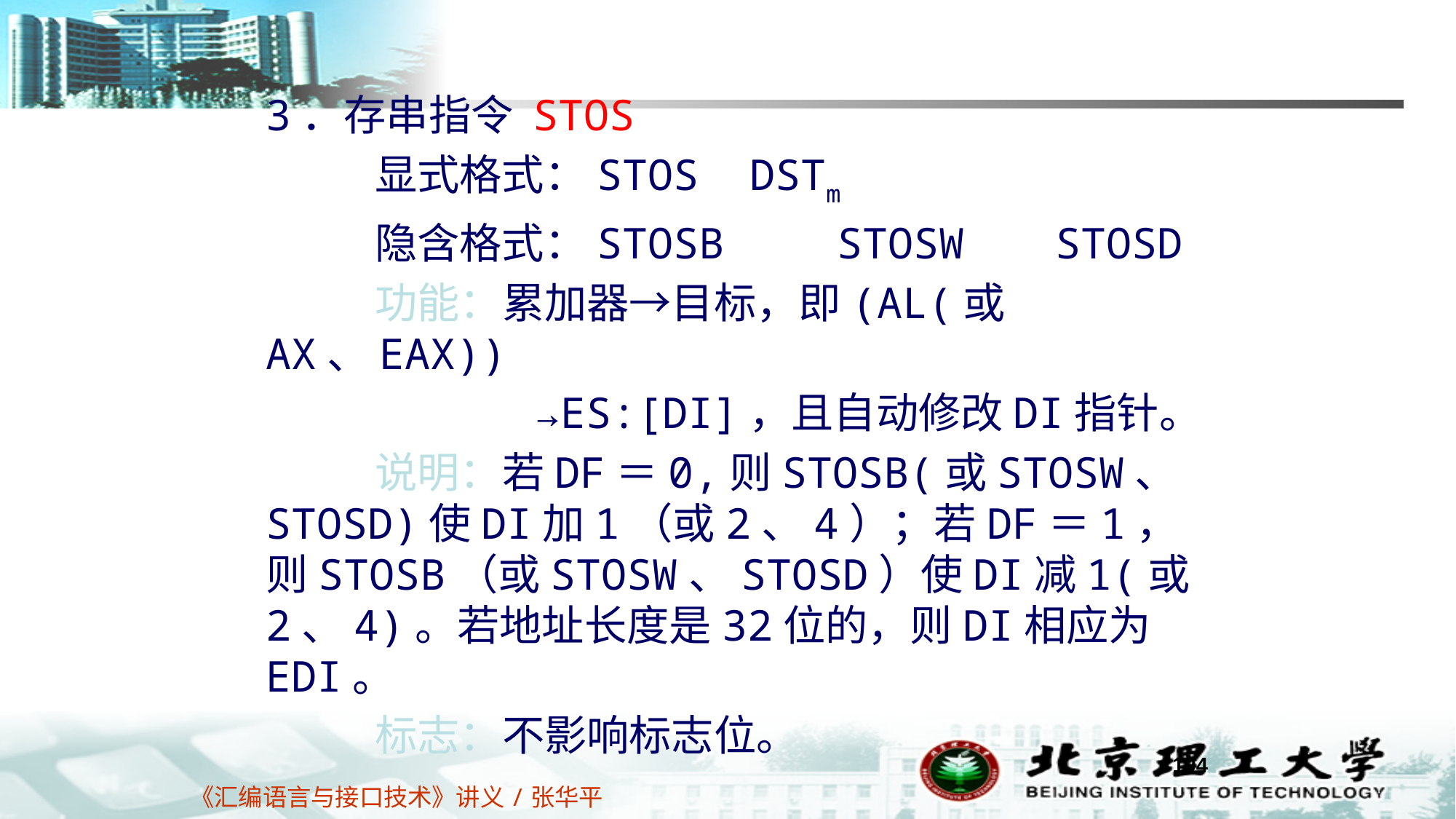

3．存串指令 STOS
	显式格式：STOS  DSTm
	隐含格式：STOSB	 STOSW	 STOSD
	功能：累加器→目标，即(AL(或AX、EAX))
		  →ES:[DI]，且自动修改DI指针。
	说明：若DF＝0,则STOSB(或STOSW、STOSD)使DI加1（或2、4）；若DF＝1，则STOSB（或STOSW、STOSD）使DI减1(或2、4)。若地址长度是32位的，则DI相应为EDI。
	标志：不影响标志位。
194